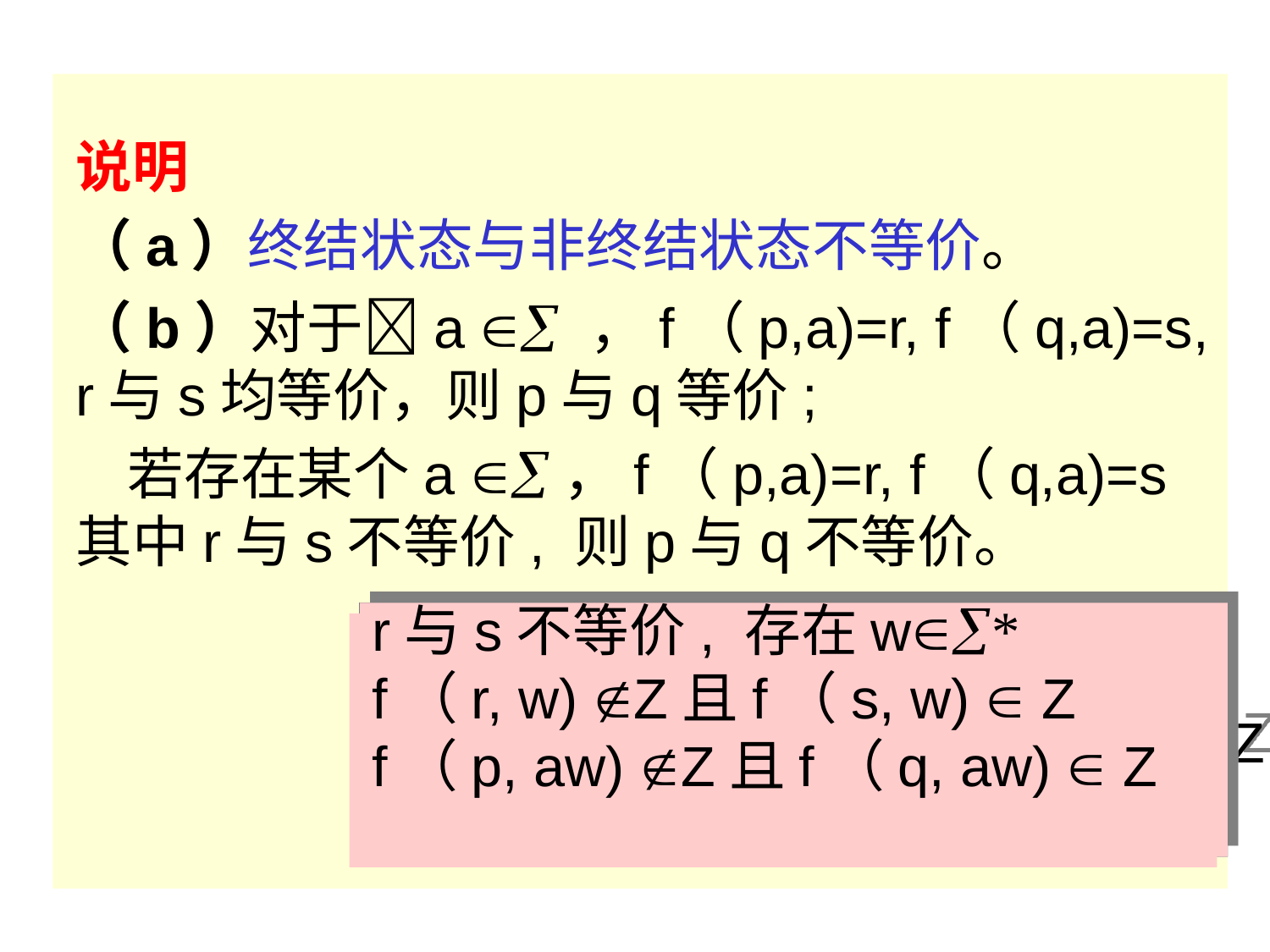

说明
（a）终结状态与非终结状态不等价。
（b）对于∀a ∈∑ ，f（p,a)=r, f（q,a)=s, r与s均等价，则p与q等价;
   若存在某个a ∈∑，f（p,a)=r, f（q,a)=s  其中r与s不等价, 则p与q不等价。

r与s不等价, 存在w∈∑*
f（r, w) ∉Z且f（s, w) ∈ Z
f（p, aw) ∉Z且f（q, aw) ∈ Z

设p表示非终结状态，q表示终结
状态， ε ∈∑*， 使f（p, ε)=p∉Z
且f（q, ε)=q ∈ Z